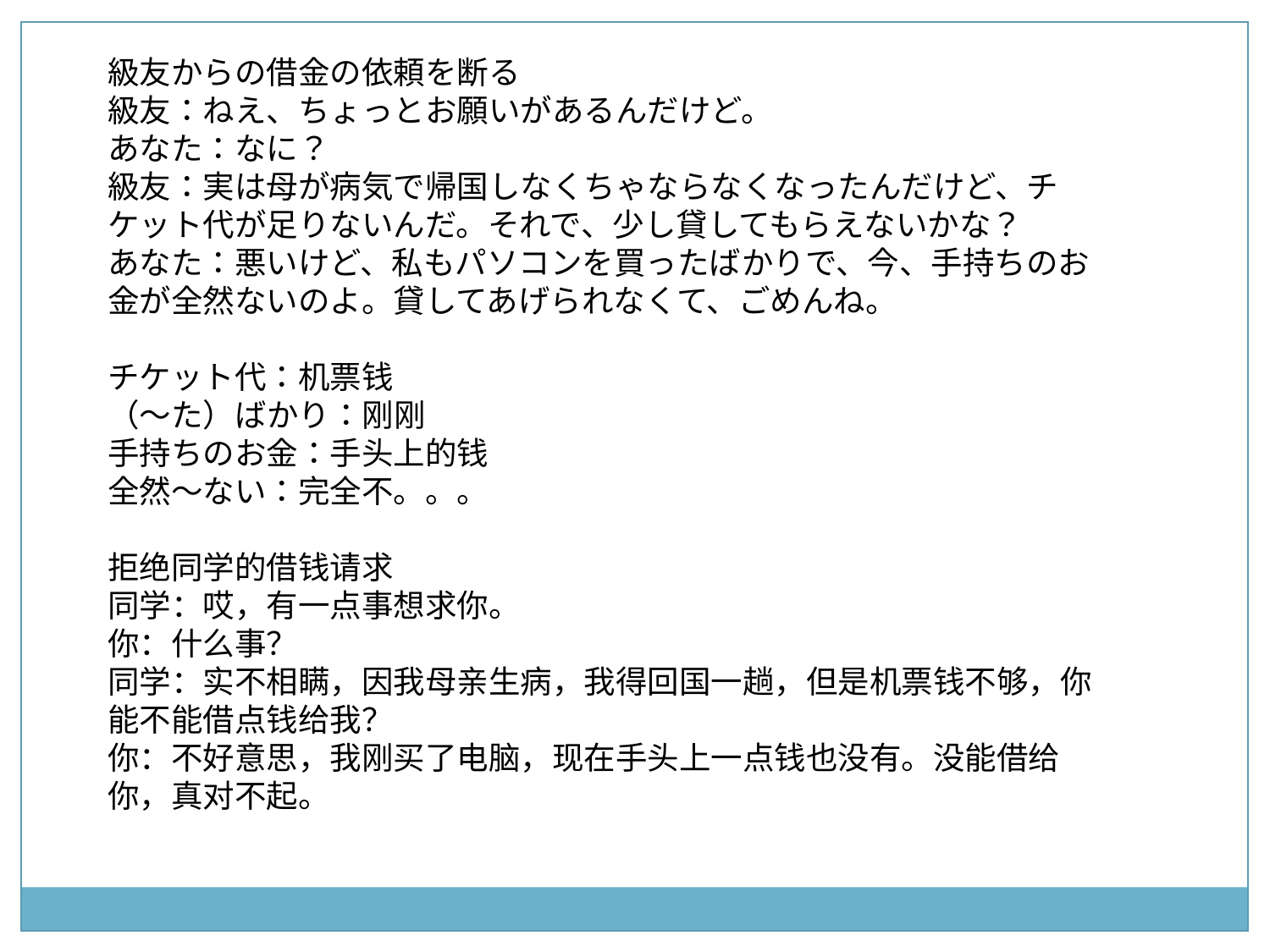

級友からの借金の依頼を断る
級友：ねえ、ちょっとお願いがあるんだけど。
あなた：なに？
級友：実は母が病気で帰国しなくちゃならなくなったんだけど、チケット代が足りないんだ。それで、少し貸してもらえないかな？
あなた：悪いけど、私もパソコンを買ったばかりで、今、手持ちのお金が全然ないのよ。貸してあげられなくて、ごめんね。

チケット代：机票钱
（～た）ばかり：刚刚
手持ちのお金：手头上的钱
全然～ない：完全不。。。

拒绝同学的借钱请求
同学：哎，有一点事想求你。
你：什么事？
同学：实不相瞒，因我母亲生病，我得回国一趟，但是机票钱不够，你能不能借点钱给我？
你：不好意思，我刚买了电脑，现在手头上一点钱也没有。没能借给你，真对不起。